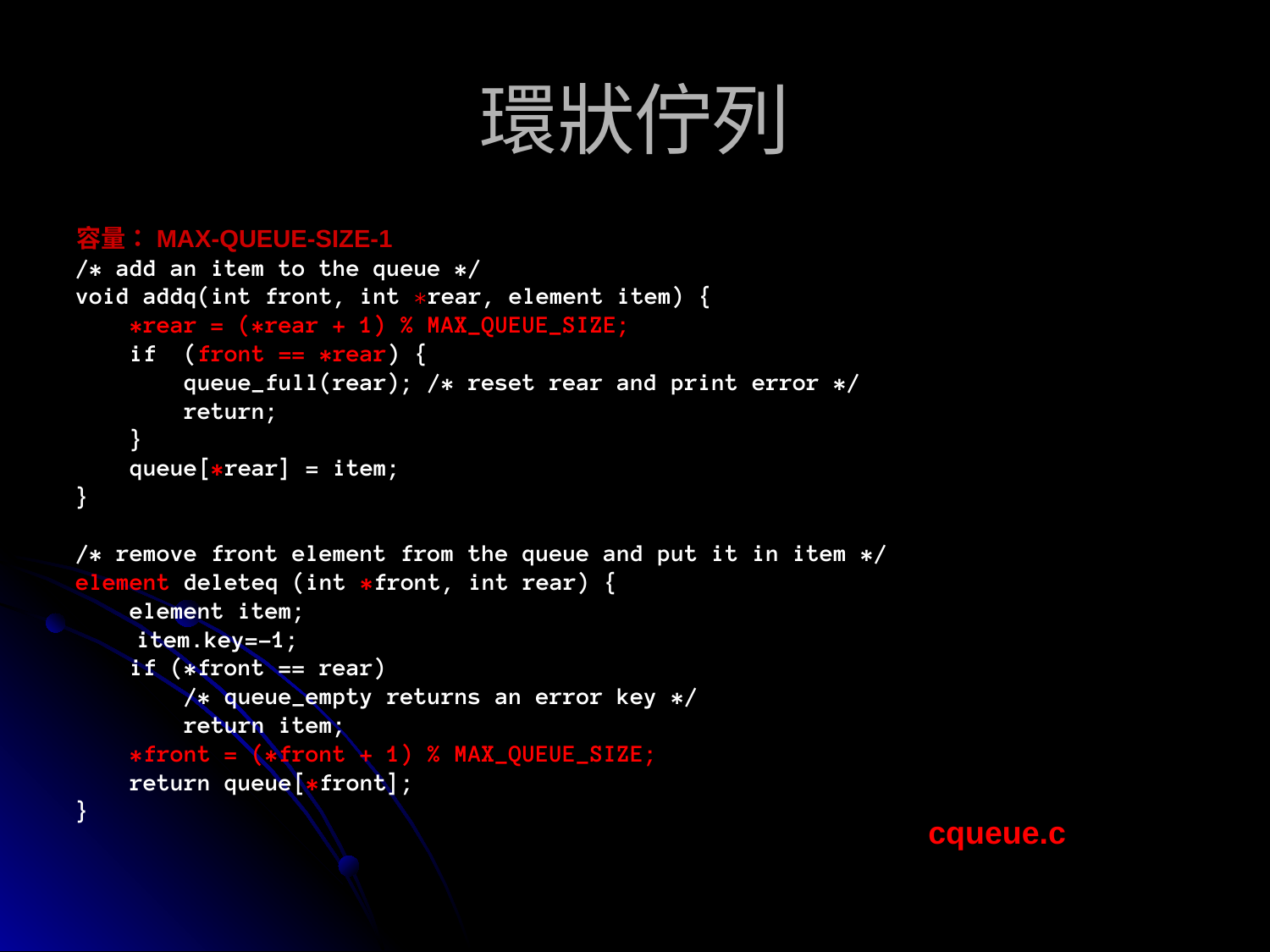

# 環狀佇列
容量：MAX-QUEUE-SIZE-1
/* add an item to the queue */
void addq(int front, int *rear, element item) {
    *rear = (*rear + 1) % MAX_QUEUE_SIZE;
    if  (front == *rear) {
        queue_full(rear); /* reset rear and print error */
        return;
    }
    queue[*rear] = item;
}

/* remove front element from the queue and put it in item */
element deleteq (int *front, int rear) {
    element item;
	 item.key=-1;
    if (*front == rear)
        /* queue_empty returns an error key */
        return item;
    *front = (*front + 1) % MAX_QUEUE_SIZE;
    return queue[*front];
}

cqueue.c